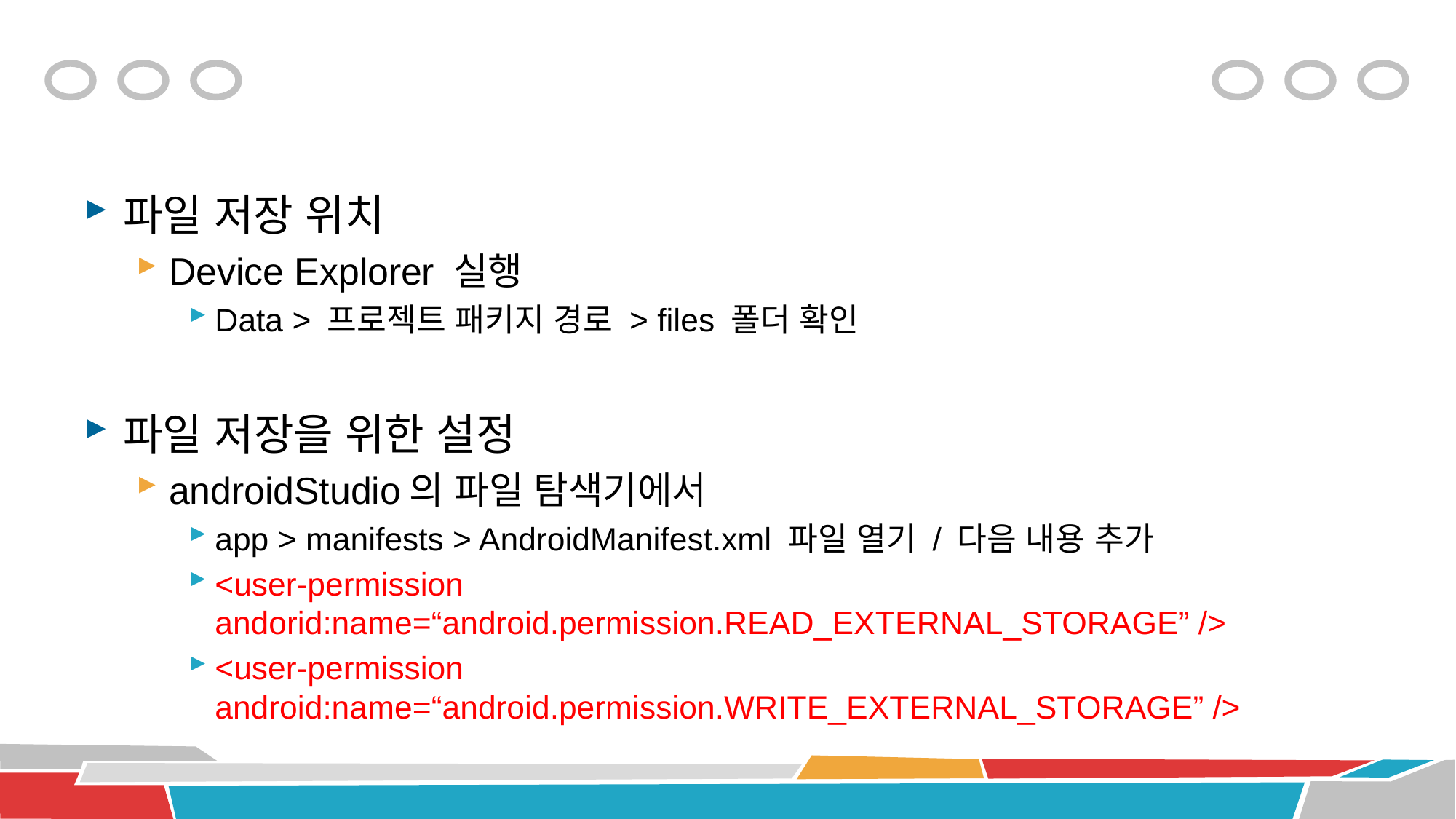

#
파일 저장 위치
Device Explorer 실행
Data > 프로젝트 패키지 경로 > files 폴더 확인

파일 저장을 위한 설정
androidStudio의 파일 탐색기에서
app > manifests > AndroidManifest.xml 파일 열기 / 다음 내용 추가
<user-permission andorid:name=“android.permission.READ_EXTERNAL_STORAGE” />
<user-permission android:name=“android.permission.WRITE_EXTERNAL_STORAGE” />